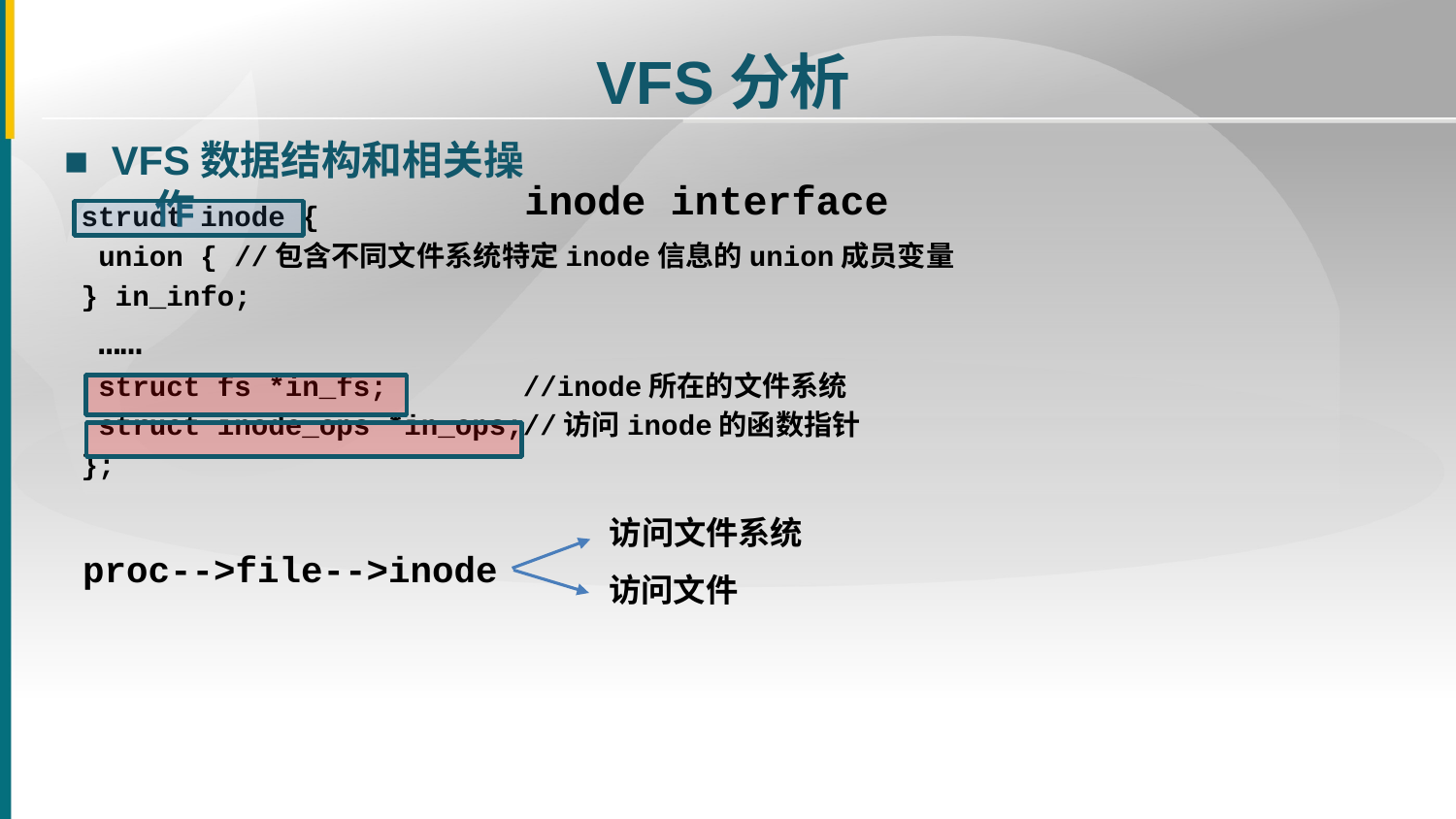

VFS分析
■
VFS数据结构和相关操作
inode interface
struct inode {
 union { //包含不同文件系统特定inode信息的union成员变量
} in_info;
 ……
 struct fs *in_fs;        //inode所在的文件系统
 struct inode_ops *in_ops;//访问inode的函数指针
};

访问文件系统
proc-->file-->inode
访问文件